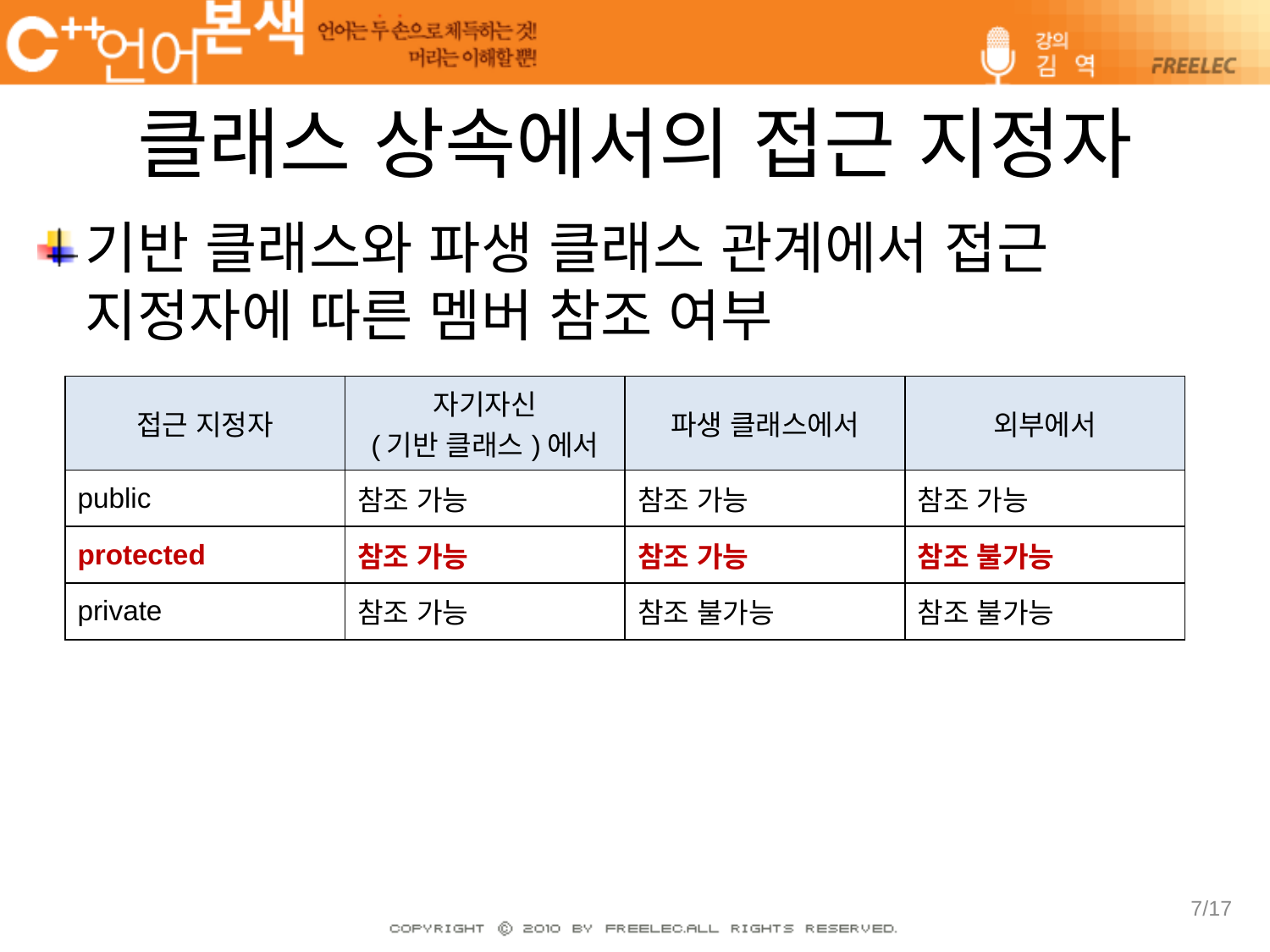

# 클래스 상속에서의 접근 지정자
기반 클래스와 파생 클래스 관계에서 접근 지정자에 따른 멤버 참조 여부

| 접근 지정자 | 자기자신 (기반 클래스)에서 | 파생 클래스에서 | 외부에서 |
| --- | --- | --- | --- |
| public | 참조 가능 | 참조 가능 | 참조 가능 |
| protected | 참조 가능 | 참조 가능 | 참조 불가능 |
| private | 참조 가능 | 참조 불가능 | 참조 불가능 |
7/17